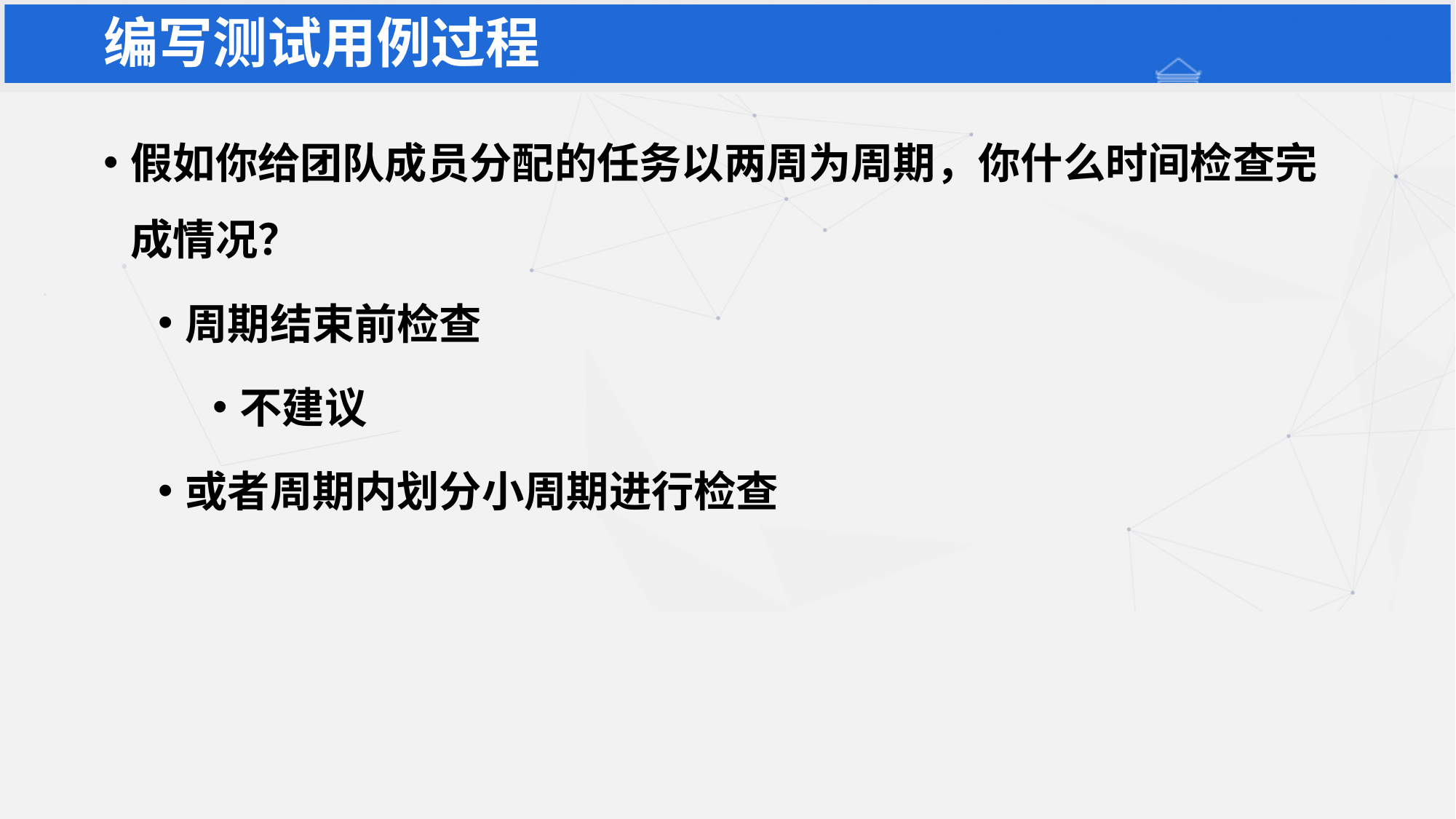

编写测试用例过程
假如你给团队成员分配的任务以两周为周期，你什么时间检查完成情况？
周期结束前检查
不建议
或者周期内划分小周期进行检查